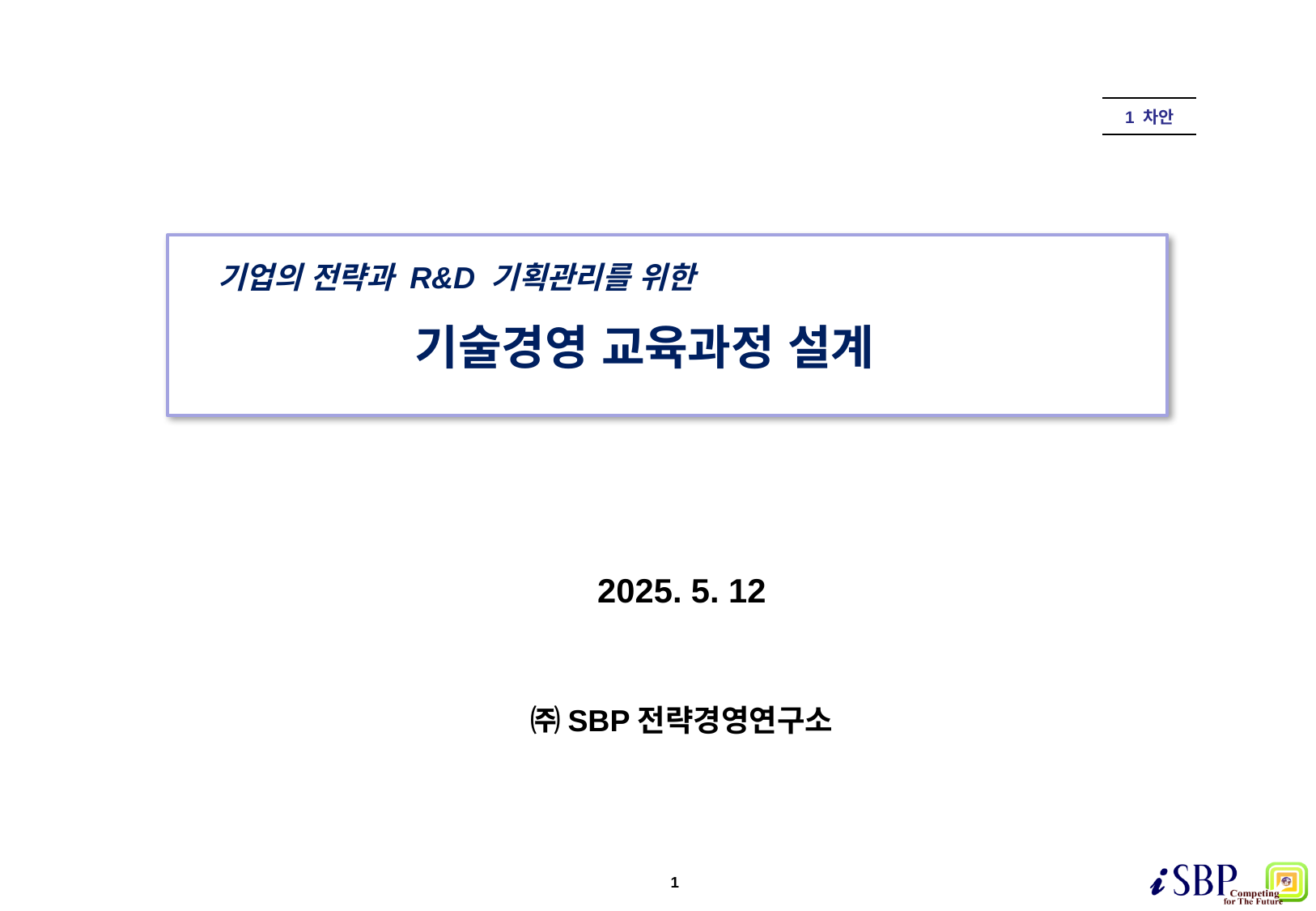

| 1 차안 |
| --- |

기업의 전략과 R&D 기획관리를 위한
기술경영 교육과정 설계
2025. 5. 12
㈜SBP전략경영연구소
1